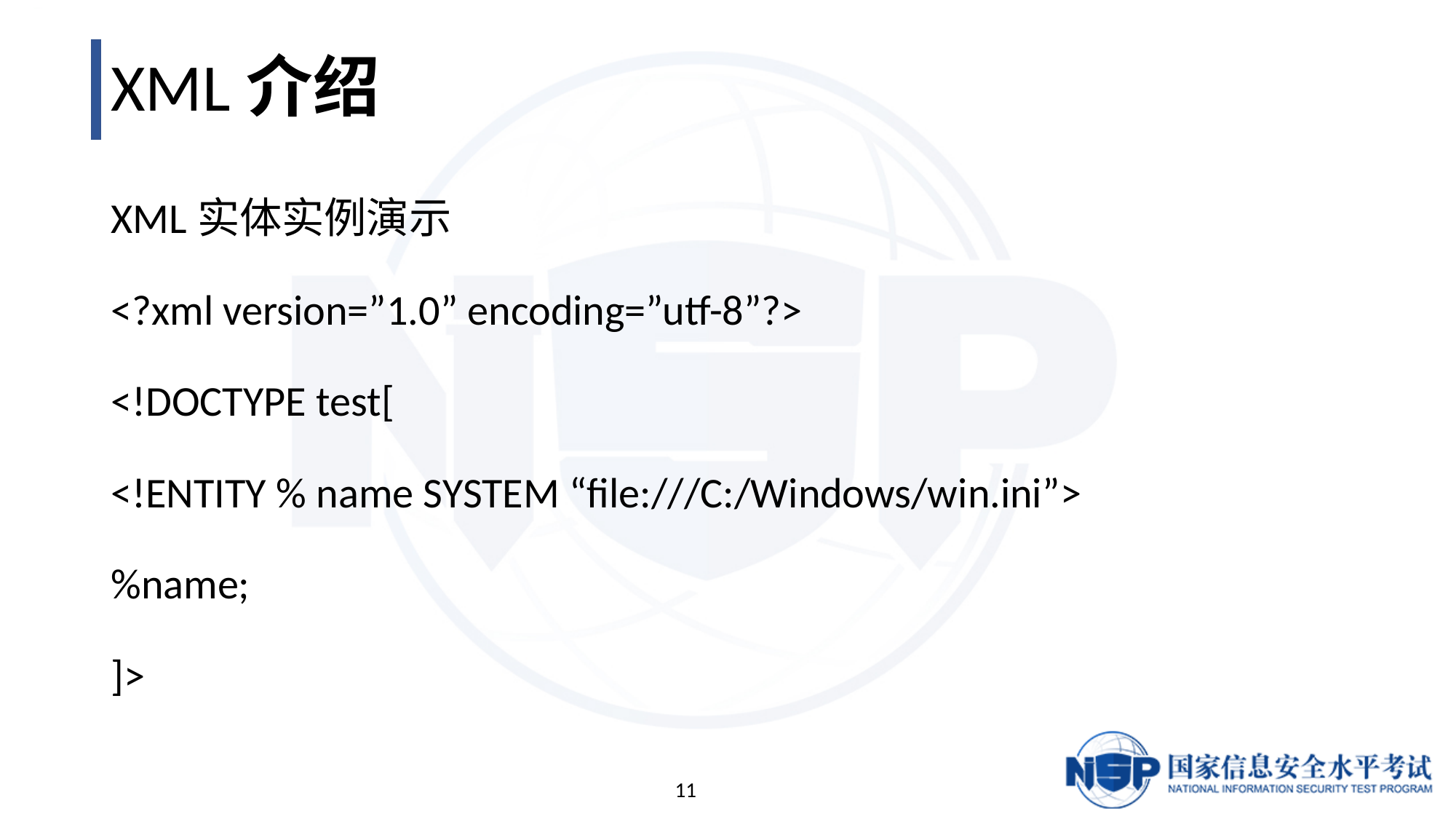

# XML介绍
XML实体实例演示
<?xml version=”1.0” encoding=”utf-8”?>
<!DOCTYPE test[
<!ENTITY % name SYSTEM “file:///C:/Windows/win.ini”>
%name;
]>